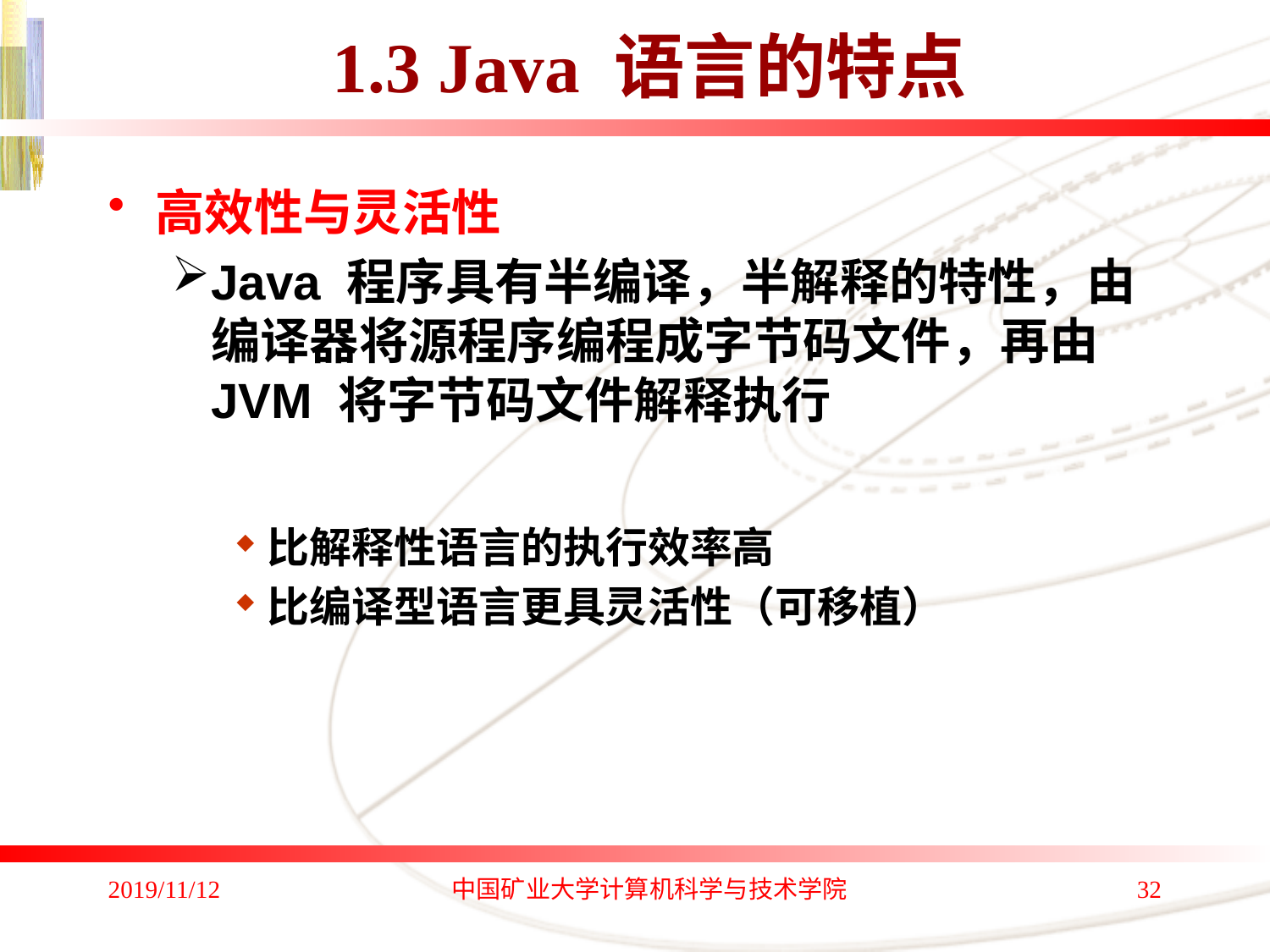

1.3 Java 语言的特点
高效性与灵活性
Java 程序具有半编译，半解释的特性，由编译器将源程序编程成字节码文件，再由JVM 将字节码文件解释执行

比解释性语言的执行效率高
比编译型语言更具灵活性（可移植）

2019/11/12
中国矿业大学计算机科学与技术学院
32